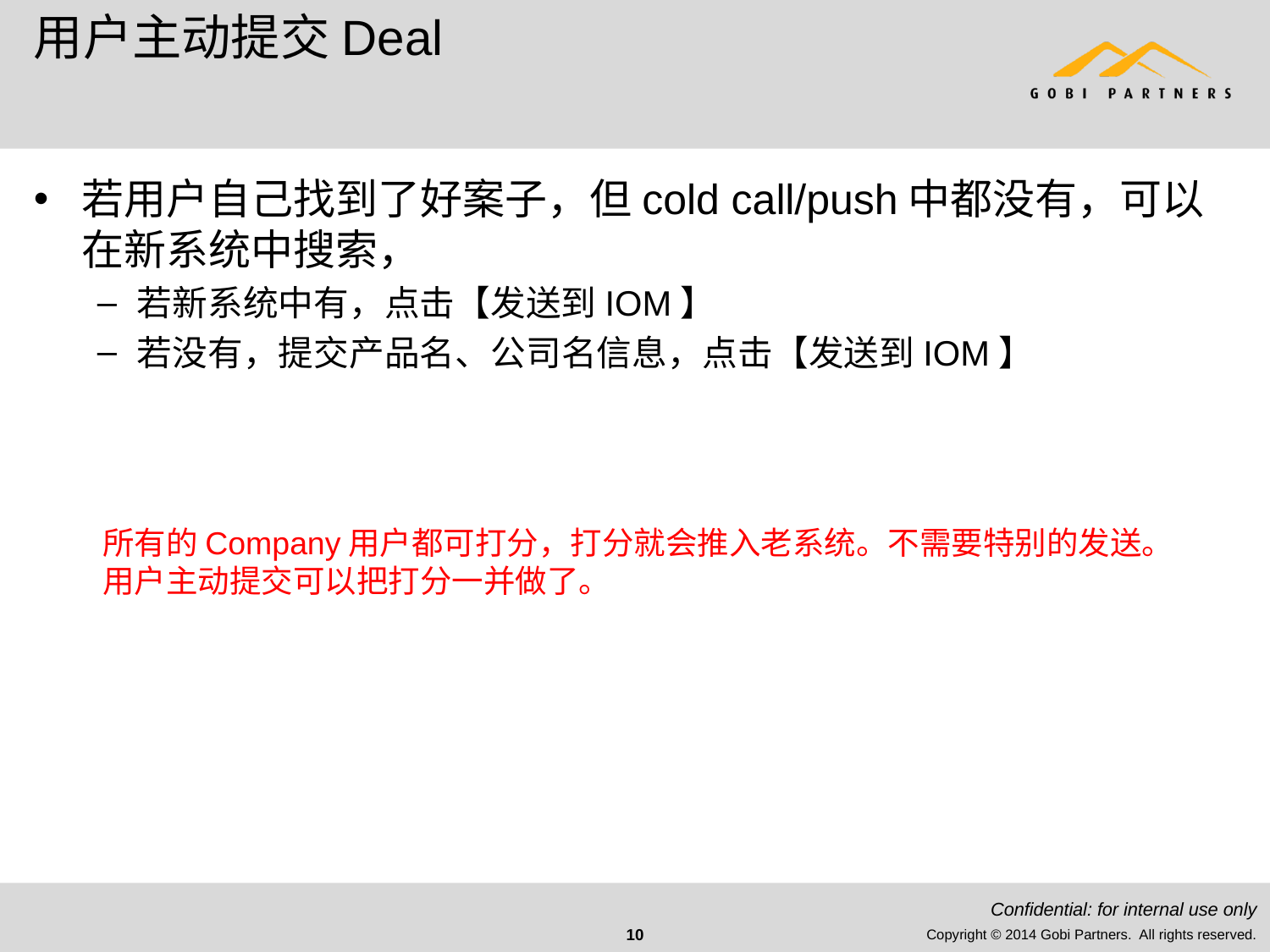

# 用户主动提交Deal
若用户自己找到了好案子，但cold call/push中都没有，可以在新系统中搜索，
若新系统中有，点击【发送到IOM】
若没有，提交产品名、公司名信息，点击【发送到IOM】
所有的Company用户都可打分，打分就会推入老系统。不需要特别的发送。
用户主动提交可以把打分一并做了。